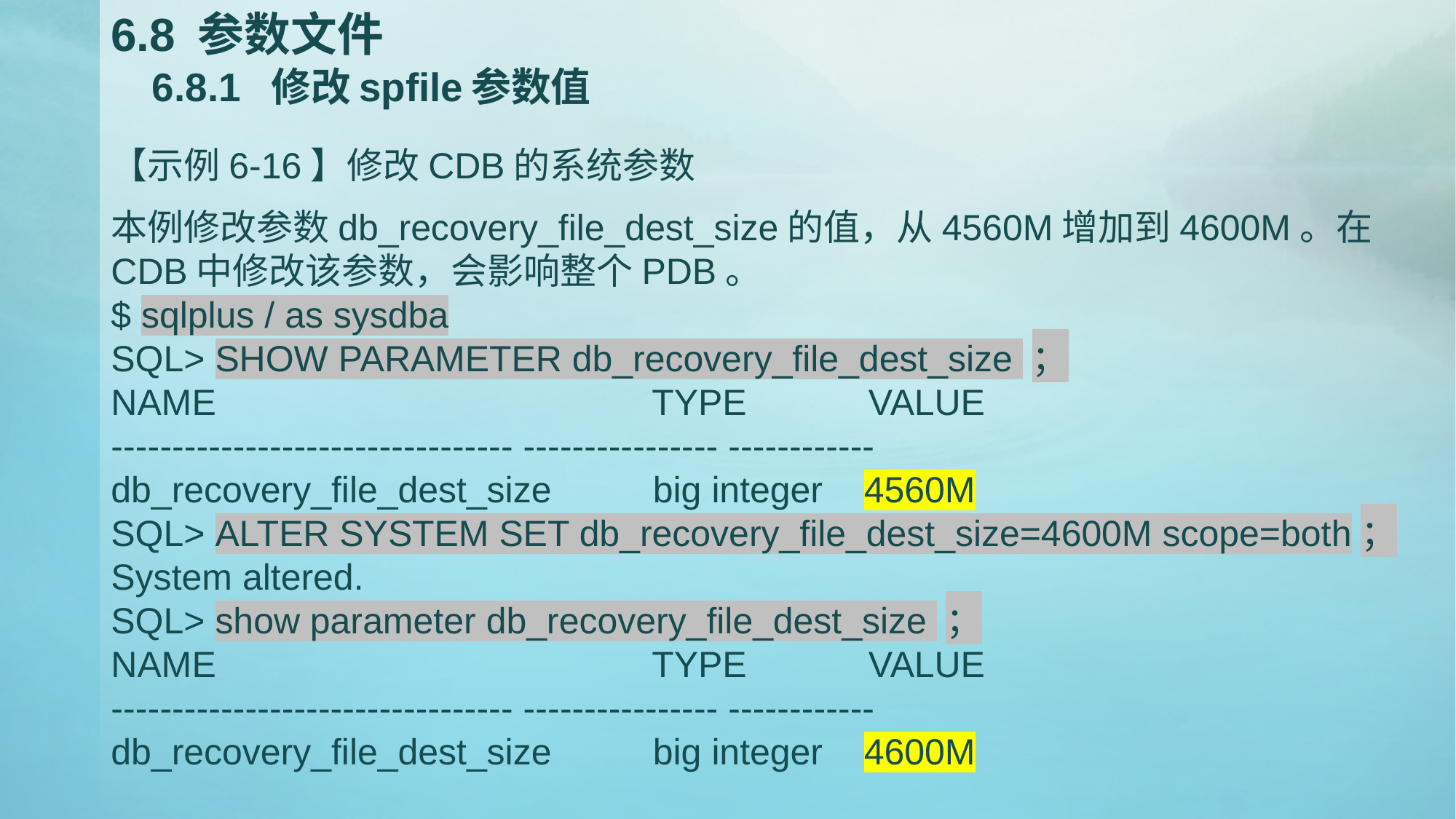

# 6.8 参数文件 6.8.1  修改spfile参数值
【示例6-16】修改CDB的系统参数
本例修改参数db_recovery_file_dest_size的值，从4560M增加到4600M。在CDB中修改该参数，会影响整个PDB。
$ sqlplus / as sysdba
SQL> SHOW PARAMETER db_recovery_file_dest_size ；
NAME                                           TYPE            VALUE
--------------------------------- ---------------- ------------
db_recovery_file_dest_size          big integer    4560M
SQL> ALTER SYSTEM SET db_recovery_file_dest_size=4600M scope=both；
System altered.
SQL> show parameter db_recovery_file_dest_size ；
NAME                                           TYPE            VALUE
--------------------------------- ---------------- ------------
db_recovery_file_dest_size          big integer    4600M